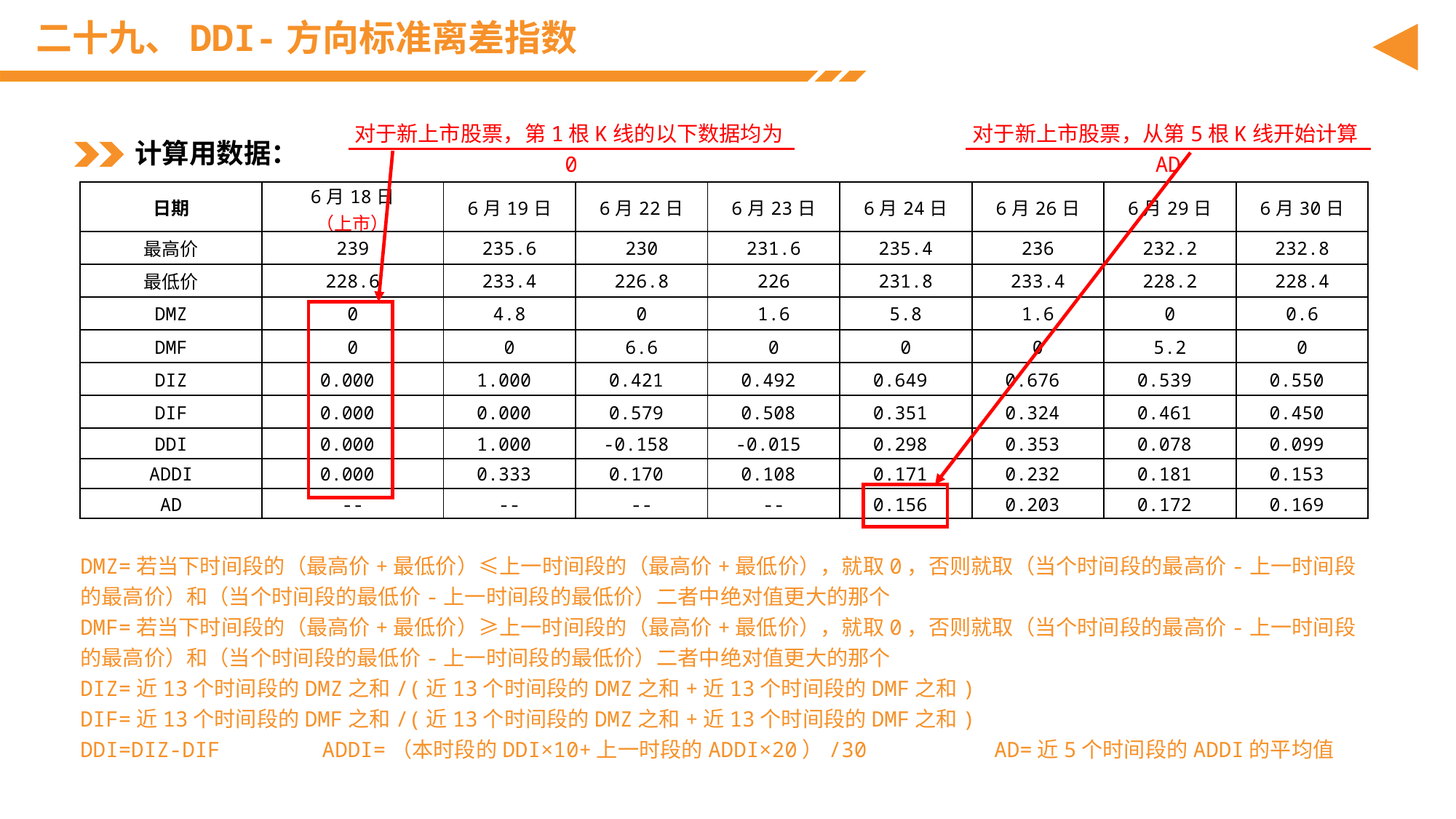

# 二十九、DDI-方向标准离差指数

对于新上市股票，第1根K线的以下数据均为0
对于新上市股票，从第5根K线开始计算AD
计算用数据：

| 日期 | 6月18日 （上市） | 6月19日 | 6月22日 | 6月23日 | 6月24日 | 6月26日 | 6月29日 | 6月30日 |
| --- | --- | --- | --- | --- | --- | --- | --- | --- |
| 最高价 | 239 | 235.6 | 230 | 231.6 | 235.4 | 236 | 232.2 | 232.8 |
| 最低价 | 228.6 | 233.4 | 226.8 | 226 | 231.8 | 233.4 | 228.2 | 228.4 |
| DMZ | 0 | 4.8 | 0 | 1.6 | 5.8 | 1.6 | 0 | 0.6 |
| DMF | 0 | 0 | 6.6 | 0 | 0 | 0 | 5.2 | 0 |
| DIZ | 0.000 | 1.000 | 0.421 | 0.492 | 0.649 | 0.676 | 0.539 | 0.550 |
| DIF | 0.000 | 0.000 | 0.579 | 0.508 | 0.351 | 0.324 | 0.461 | 0.450 |
| DDI | 0.000 | 1.000 | -0.158 | -0.015 | 0.298 | 0.353 | 0.078 | 0.099 |
| ADDI | 0.000 | 0.333 | 0.170 | 0.108 | 0.171 | 0.232 | 0.181 | 0.153 |
| AD | -- | -- | -- | -- | 0.156 | 0.203 | 0.172 | 0.169 |

DMZ=若当下时间段的（最高价+最低价）≤上一时间段的（最高价+最低价），就取0，否则就取（当个时间段的最高价-上一时间段的最高价）和（当个时间段的最低价-上一时间段的最低价）二者中绝对值更大的那个
DMF=若当下时间段的（最高价+最低价）≥上一时间段的（最高价+最低价），就取0，否则就取（当个时间段的最高价-上一时间段的最高价）和（当个时间段的最低价-上一时间段的最低价）二者中绝对值更大的那个
DIZ=近13个时间段的DMZ之和/(近13个时间段的DMZ之和+近13个时间段的DMF之和)
DIF=近13个时间段的DMF之和/(近13个时间段的DMZ之和+近13个时间段的DMF之和)
DDI=DIZ-DIF        ADDI=（本时段的DDI×10+上一时段的ADDI×20）/30          AD=近5个时间段的ADDI的平均值